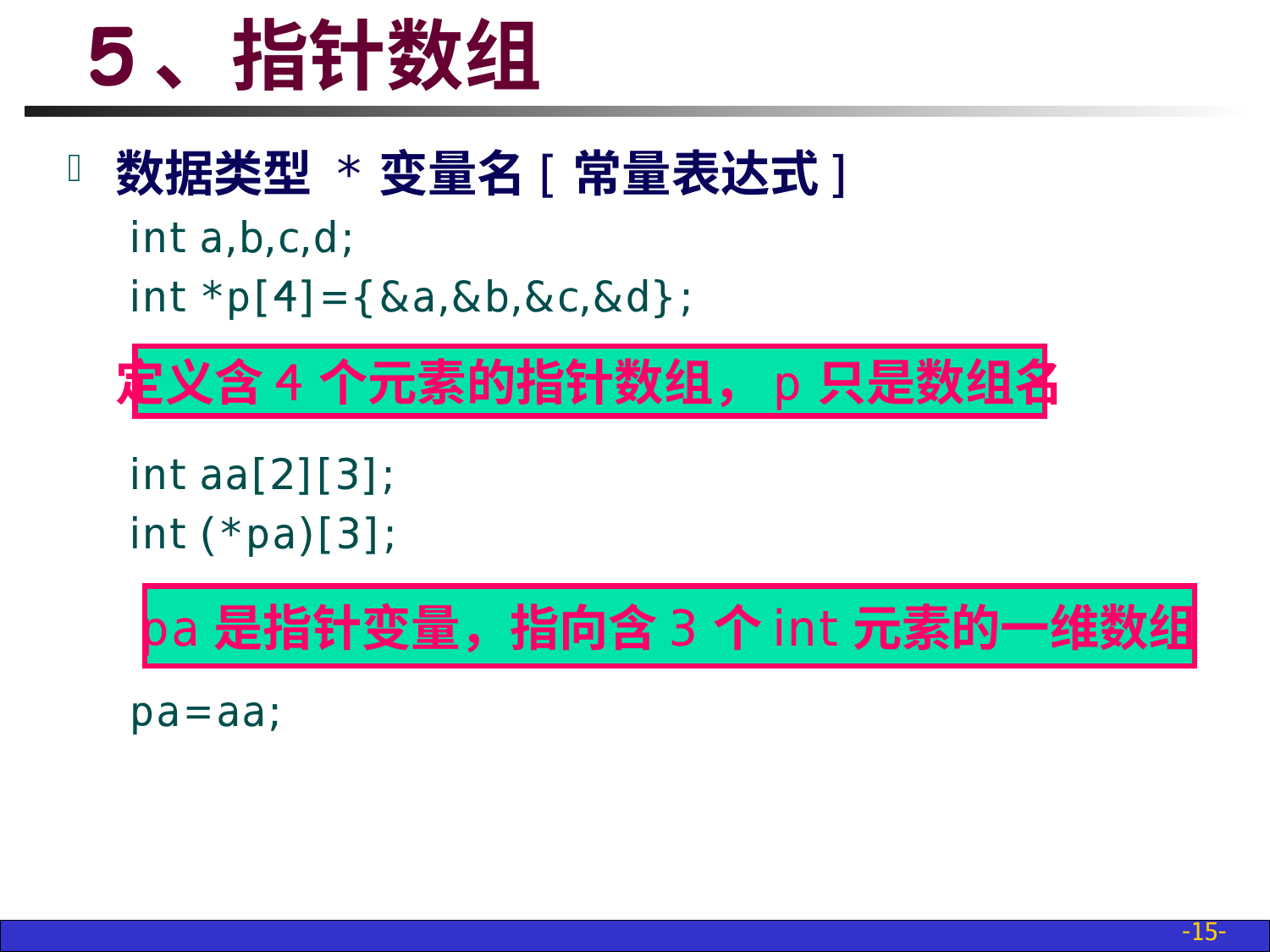

# 5、指针数组
数据类型 *变量名[常量表达式]
int a,b,c,d;
int *p[4]={&a,&b,&c,&d};

int aa[2][3];
int (*pa)[3];

pa=aa;
定义含4个元素的指针数组，p只是数组名
pa是指针变量，指向含3个int元素的一维数组
-15-